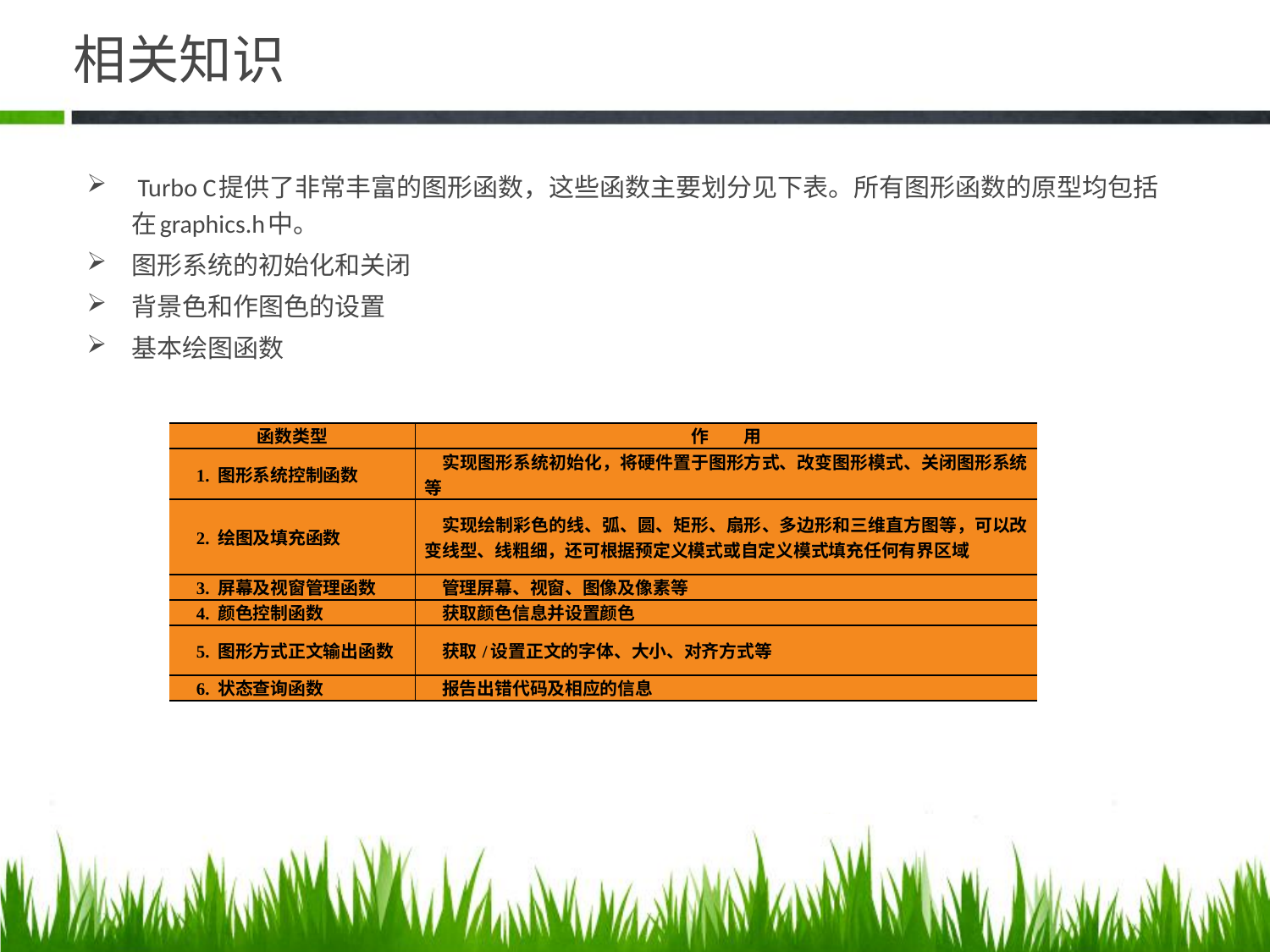

# 相关知识
 Turbo C提供了非常丰富的图形函数，这些函数主要划分见下表。所有图形函数的原型均包括在graphics.h中。
图形系统的初始化和关闭
背景色和作图色的设置
基本绘图函数

| 函数类型 | 作　　用 |
| --- | --- |
| 1. 图形系统控制函数 | 实现图形系统初始化，将硬件置于图形方式、改变图形模式、关闭图形系统等 |
| 2. 绘图及填充函数 | 实现绘制彩色的线、弧、圆、矩形、扇形、多边形和三维直方图等，可以改变线型、线粗细，还可根据预定义模式或自定义模式填充任何有界区域 |
| 3. 屏幕及视窗管理函数 | 管理屏幕、视窗、图像及像素等 |
| 4. 颜色控制函数 | 获取颜色信息并设置颜色 |
| 5. 图形方式正文输出函数 | 获取/设置正文的字体、大小、对齐方式等 |
| 6. 状态查询函数 | 报告出错代码及相应的信息 |